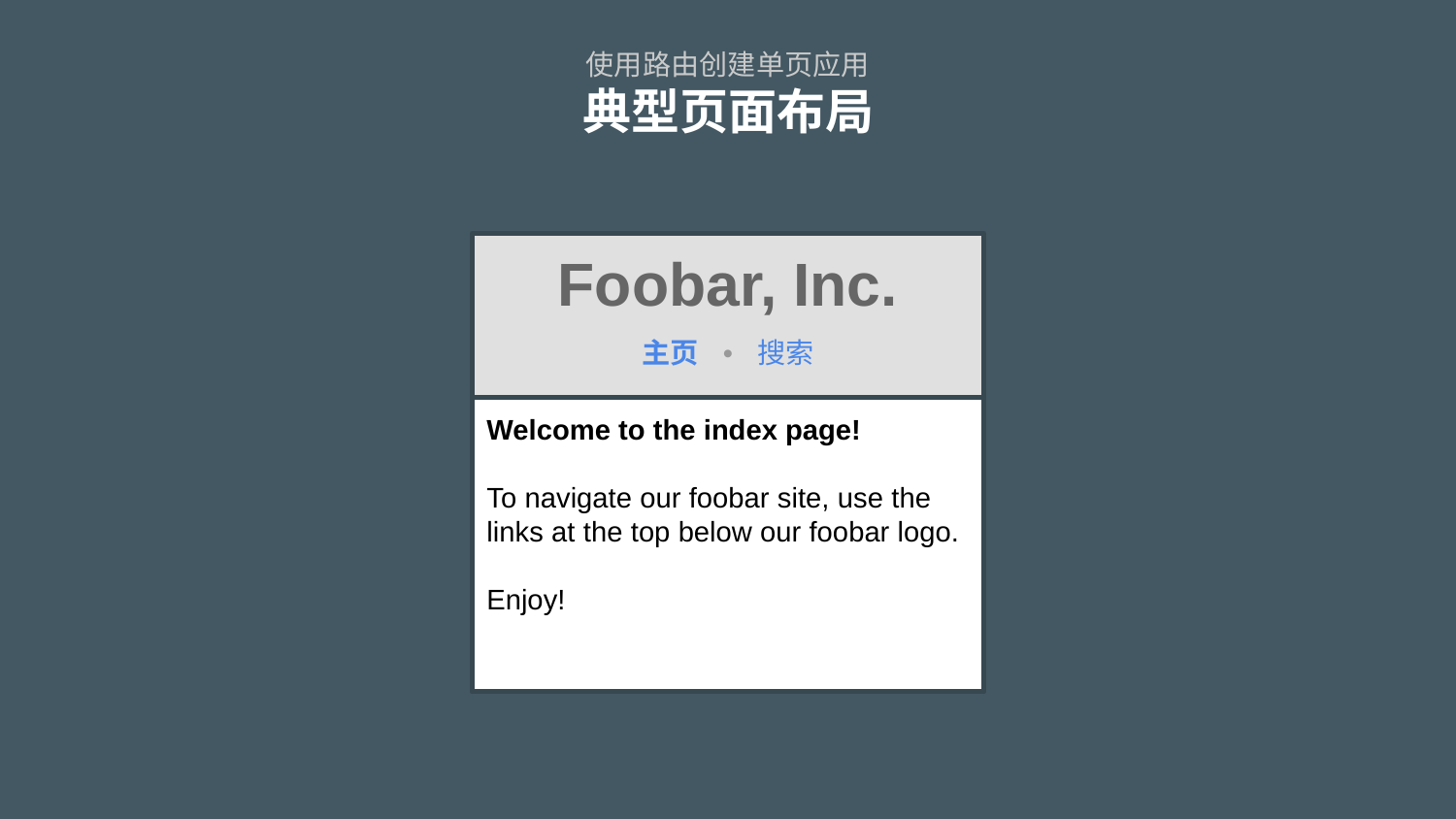

# 使用路由创建单页应用 典型页面布局

Foobar, Inc.
主页   •   搜索
Welcome to the index page!

To navigate our foobar site, use the links at the top below our foobar logo.

Enjoy!